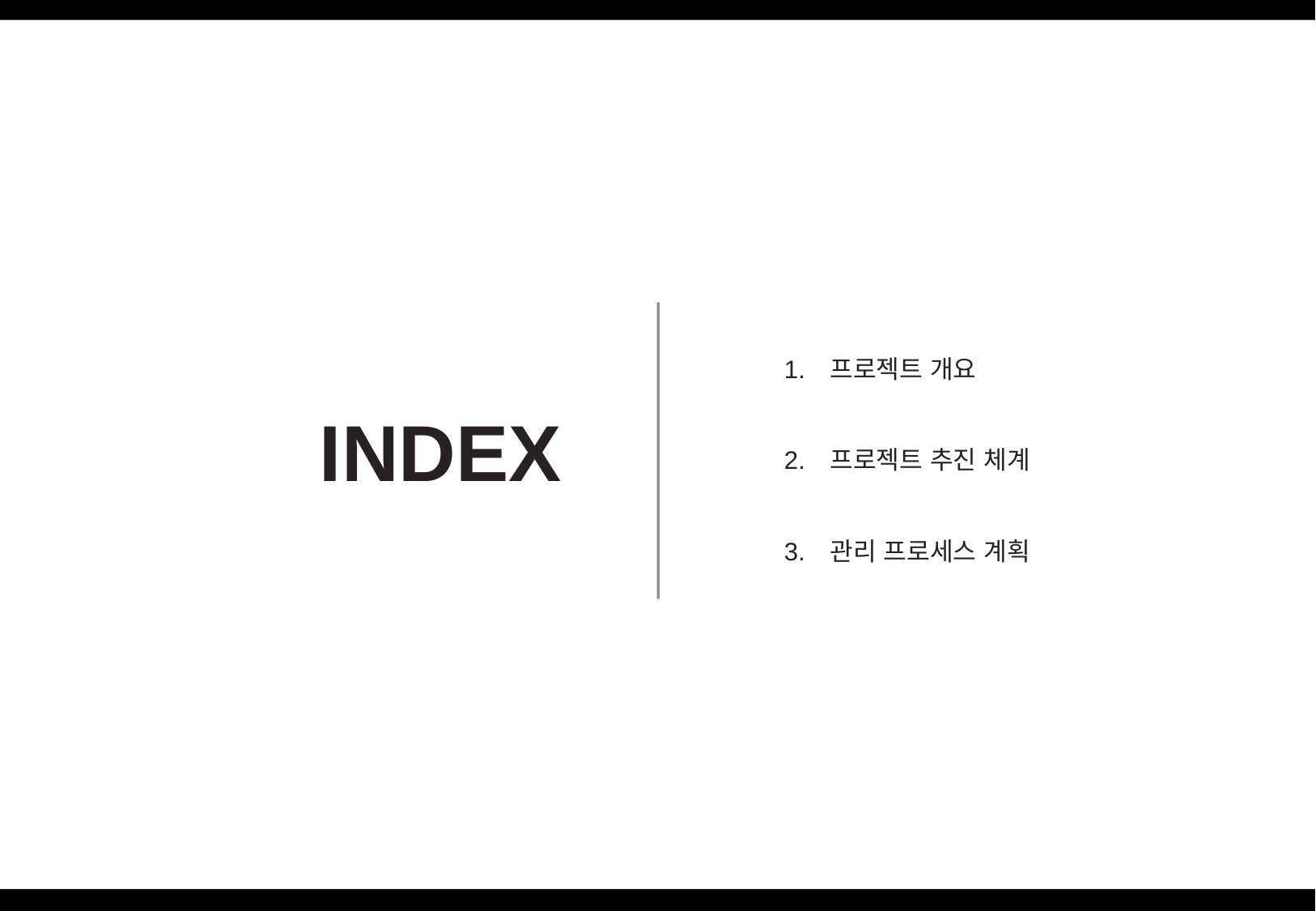

프로젝트 개요

프로젝트 추진 체계

관리 프로세스 계획
INDEX